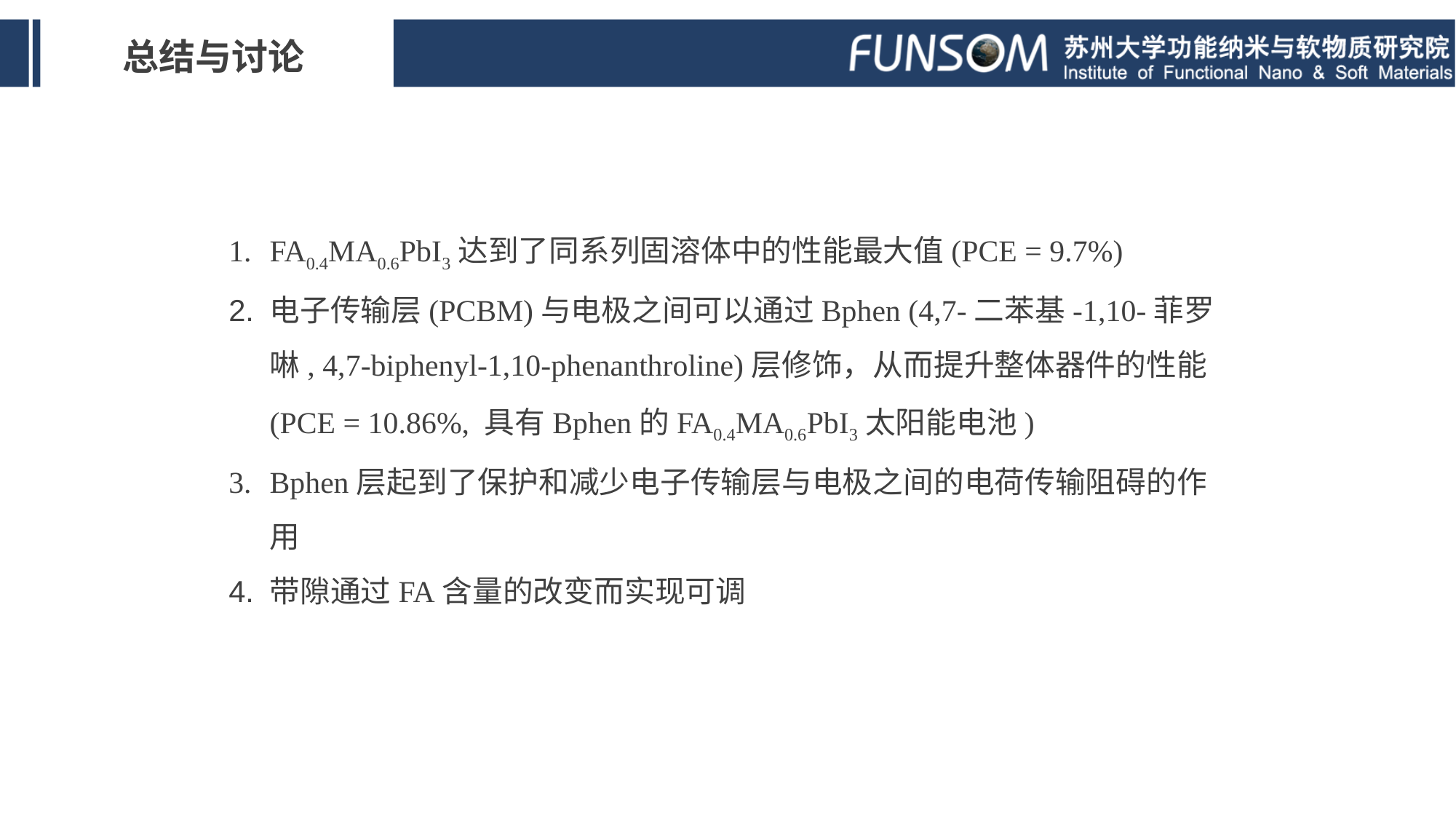

总结与讨论
FA0.4MA0.6PbI3达到了同系列固溶体中的性能最大值(PCE = 9.7%)
电子传输层(PCBM)与电极之间可以通过Bphen (4,7-二苯基-1,10-菲罗啉, 4,7-biphenyl-1,10-phenanthroline)层修饰，从而提升整体器件的性能(PCE = 10.86%, 具有Bphen的FA0.4MA0.6PbI3太阳能电池)
Bphen层起到了保护和减少电子传输层与电极之间的电荷传输阻碍的作用
带隙通过FA含量的改变而实现可调